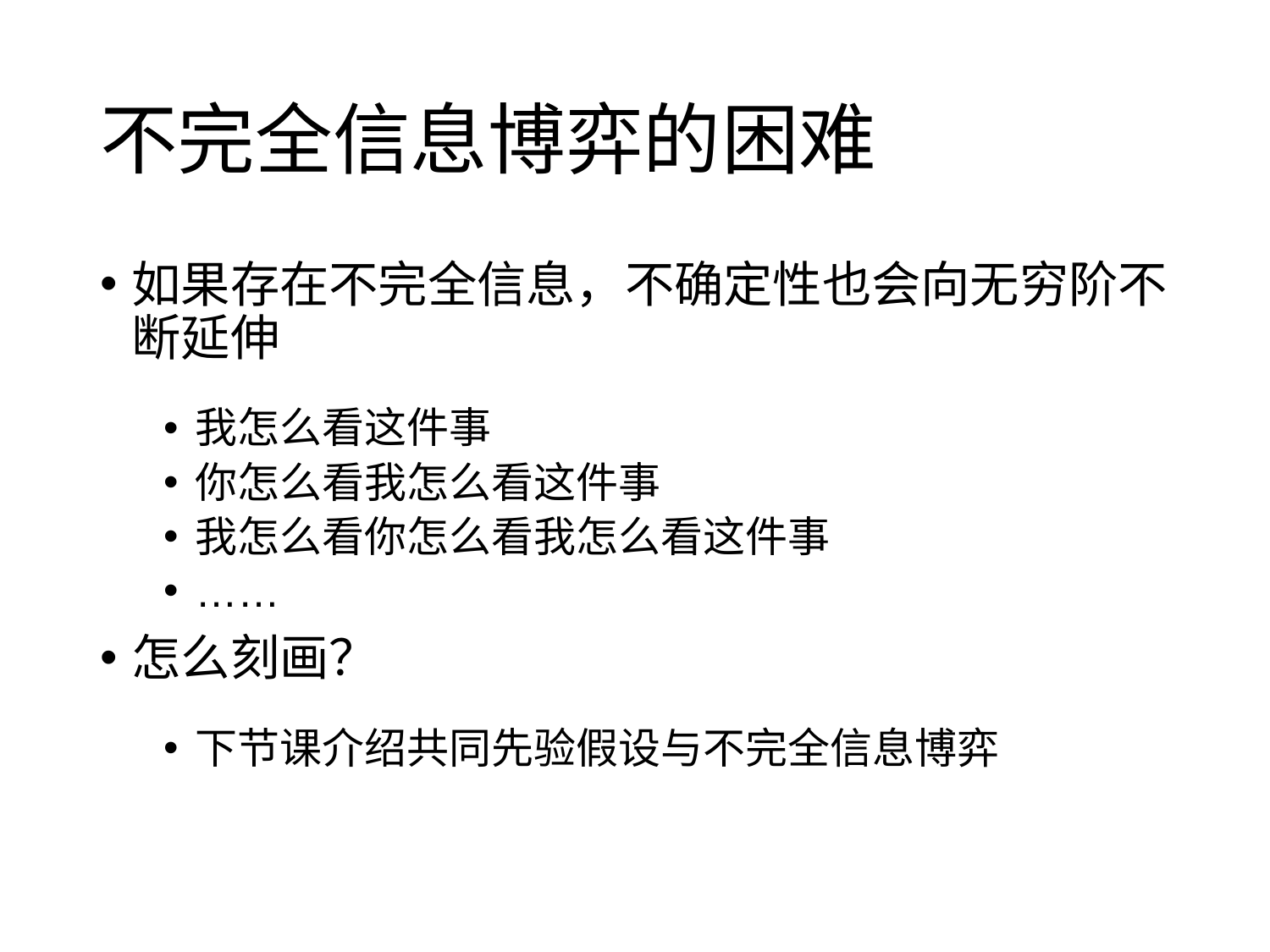

# 不完全信息博弈的困难
如果存在不完全信息，不确定性也会向无穷阶不断延伸
我怎么看这件事
你怎么看我怎么看这件事
我怎么看你怎么看我怎么看这件事
……
怎么刻画？
下节课介绍共同先验假设与不完全信息博弈